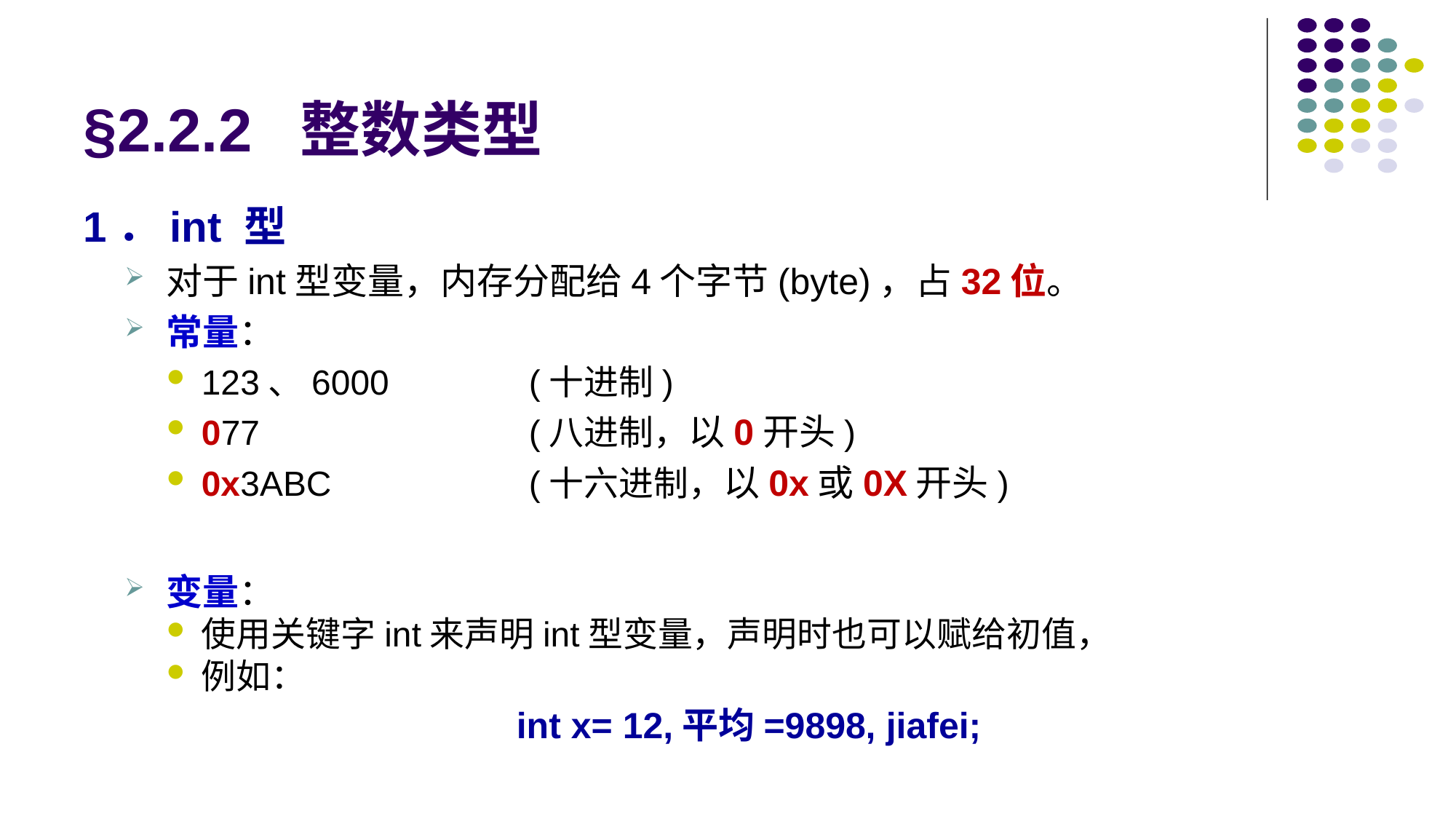

# §2.2.2  整数类型
1．int 型
对于int型变量，内存分配给4个字节(byte)，占32位。
常量：
123、6000		(十进制)
077			(八进制，以0开头)
0x3ABC		(十六进制，以0x或0X开头)

变量：
使用关键字int来声明int型变量，声明时也可以赋给初值，
例如：
 int x= 12,平均=9898, jiafei;
19